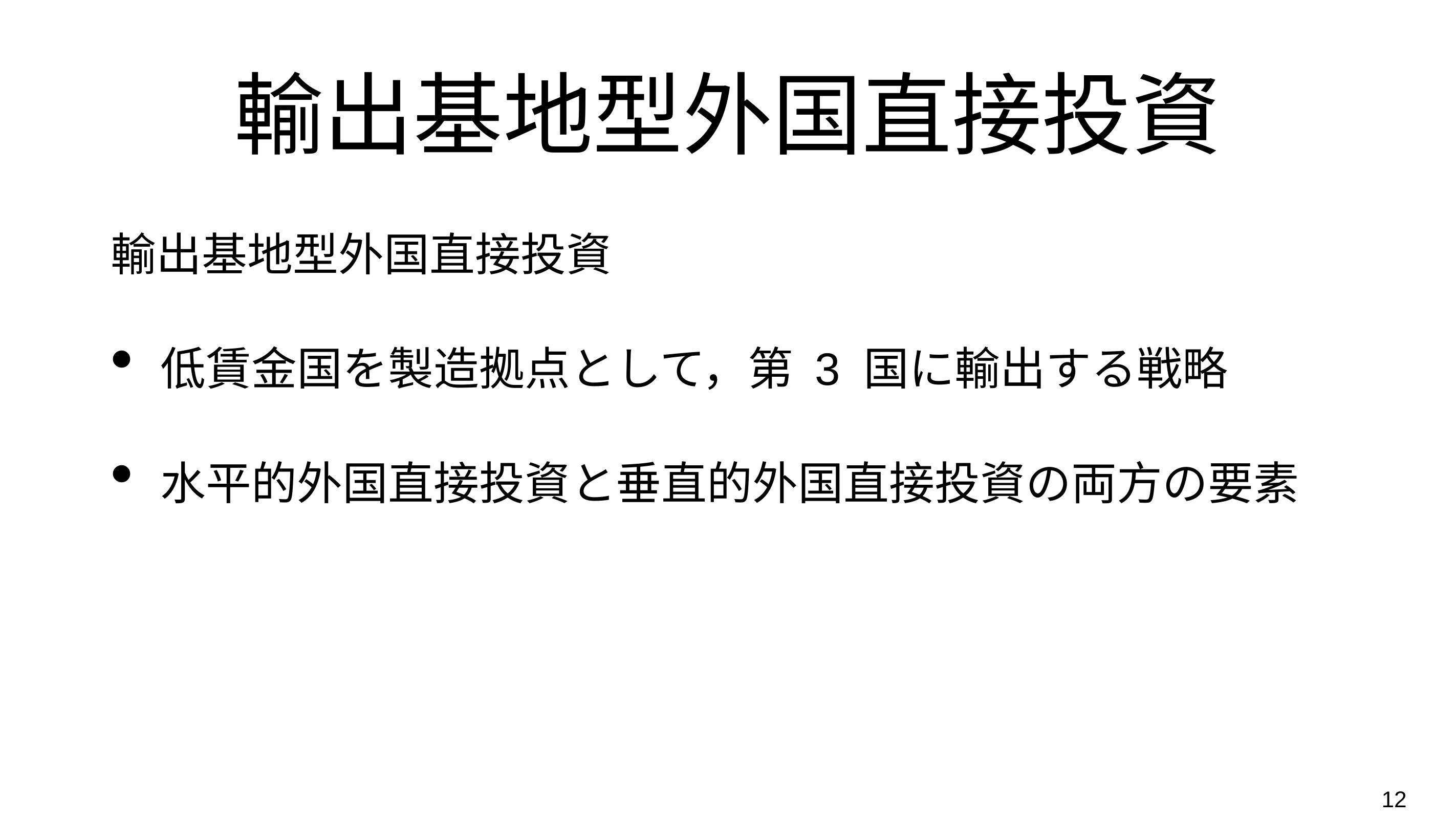

# 輸出基地型外国直接投資
輸出基地型外国直接投資
低賃金国を製造拠点として，第 3 国に輸出する戦略
水平的外国直接投資と垂直的外国直接投資の両方の要素

12